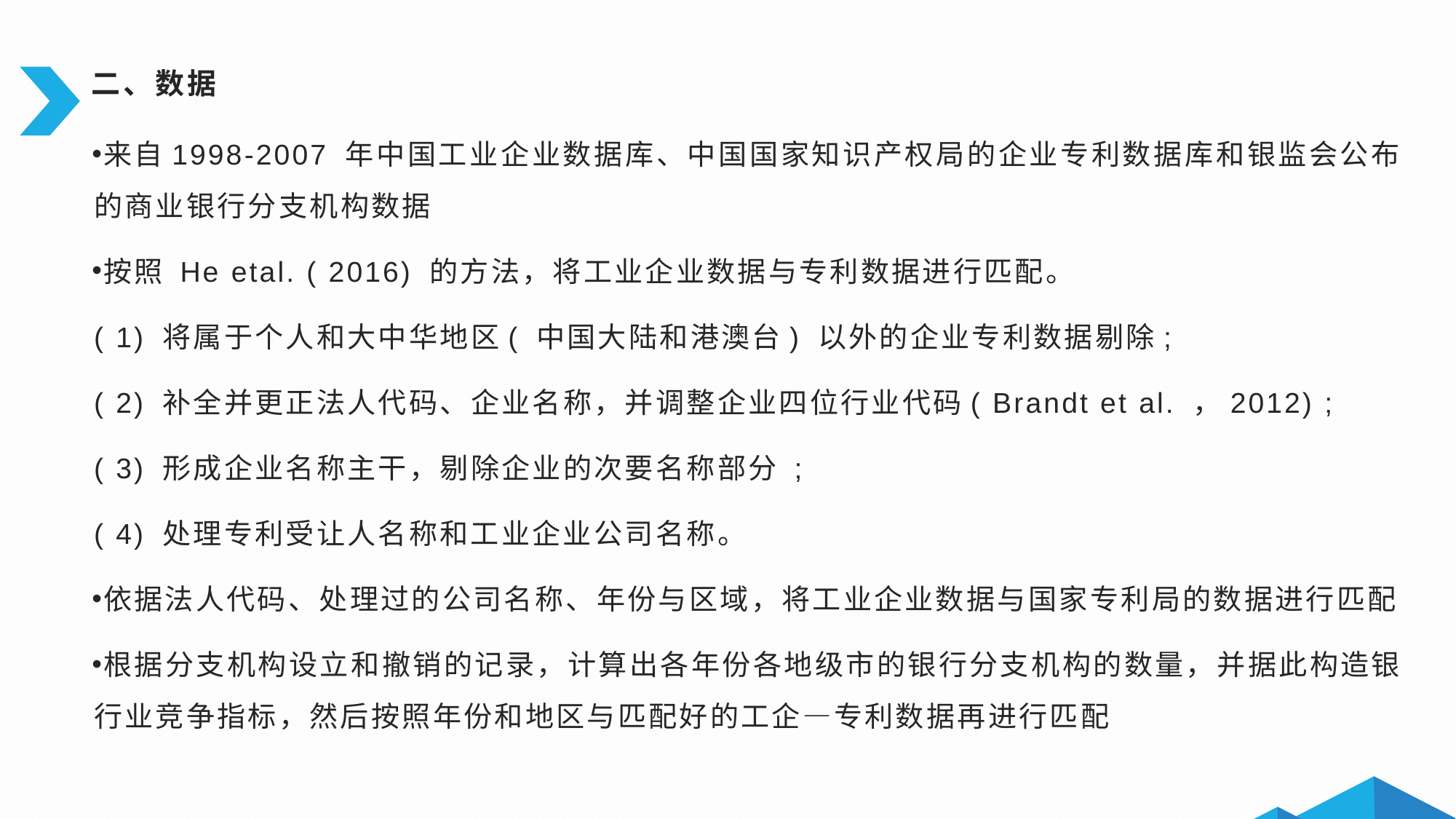

# 二、数据

来自1998-2007 年中国工业企业数据库、中国国家知识产权局的企业专利数据库和银监会公布的商业银行分支机构数据
按照 He etal. ( 2016) 的方法，将工业企业数据与专利数据进行匹配。
( 1) 将属于个人和大中华地区( 中国大陆和港澳台) 以外的企业专利数据剔除;
( 2) 补全并更正法人代码、企业名称，并调整企业四位行业代码( Brandt et al. ，2012) ;
( 3) 形成企业名称主干，剔除企业的次要名称部分 ;
( 4) 处理专利受让人名称和工业企业公司名称。
依据法人代码、处理过的公司名称、年份与区域，将工业企业数据与国家专利局的数据进行匹配
根据分支机构设立和撤销的记录，计算出各年份各地级市的银行分支机构的数量，并据此构造银行业竞争指标，然后按照年份和地区与匹配好的工企—专利数据再进行匹配
13